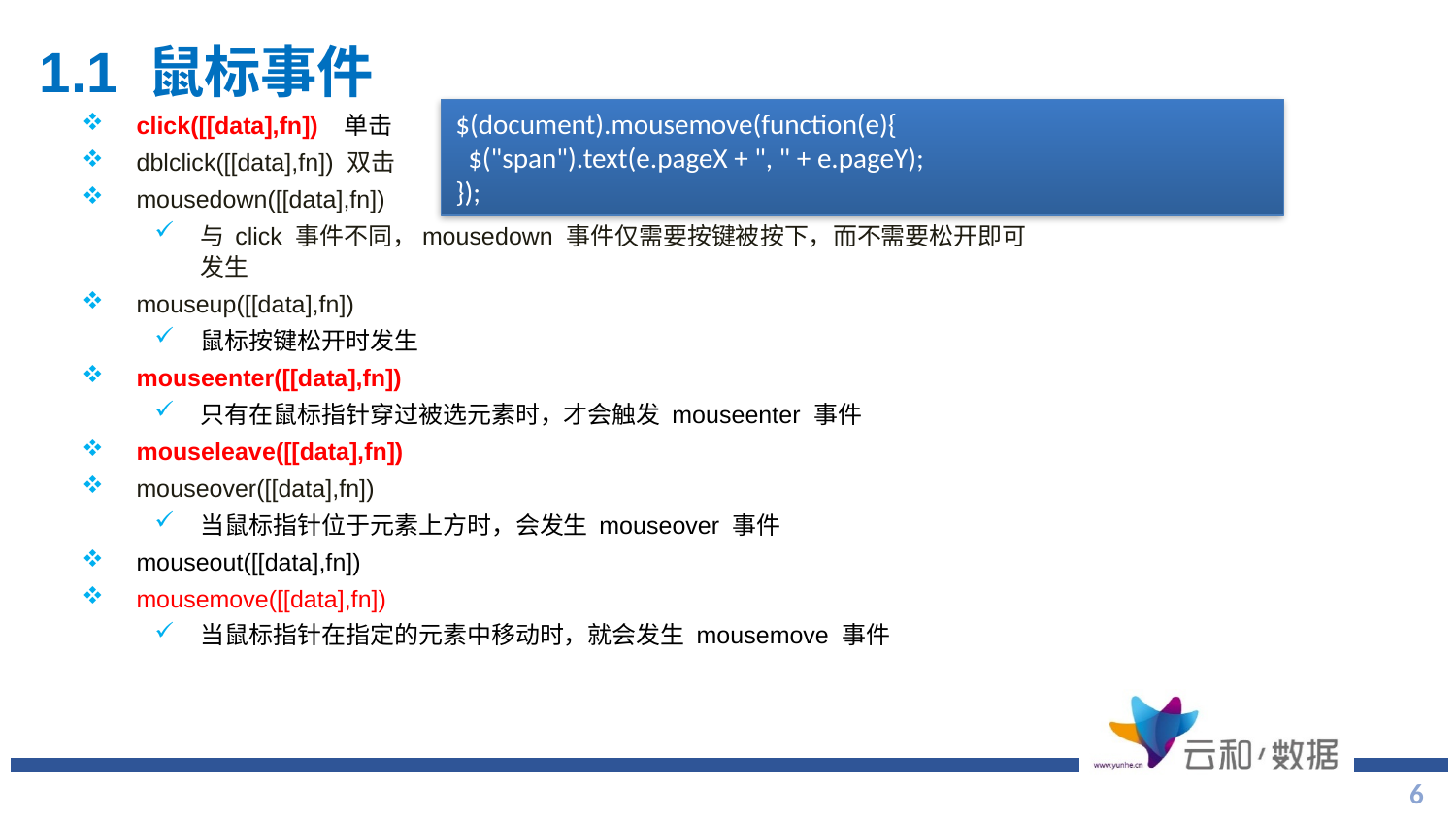

# 1.1 鼠标事件
$(document).mousemove(function(e){
  $("span").text(e.pageX + ", " + e.pageY);
});
click([[data],fn])   单击
dblclick([[data],fn]) 双击
mousedown([[data],fn])
与 click 事件不同，mousedown 事件仅需要按键被按下，而不需要松开即可发生
mouseup([[data],fn])
鼠标按键松开时发生
mouseenter([[data],fn])
只有在鼠标指针穿过被选元素时，才会触发 mouseenter 事件
mouseleave([[data],fn])
mouseover([[data],fn])
当鼠标指针位于元素上方时，会发生 mouseover 事件
mouseout([[data],fn])
mousemove([[data],fn])
当鼠标指针在指定的元素中移动时，就会发生 mousemove 事件
6